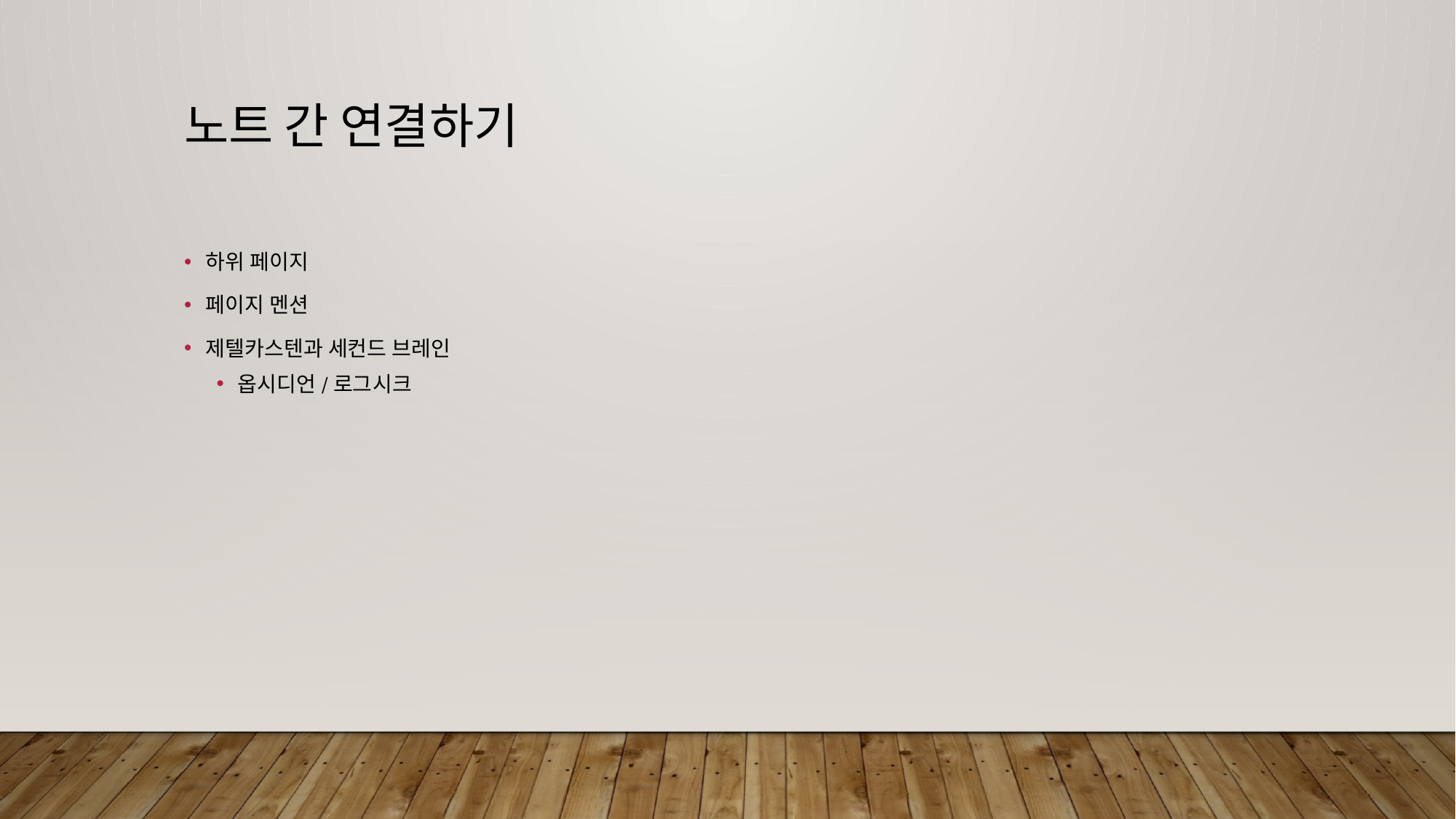

# 노트 간 연결하기
하위 페이지
페이지 멘션
제텔카스텐과 세컨드 브레인
옵시디언/로그시크